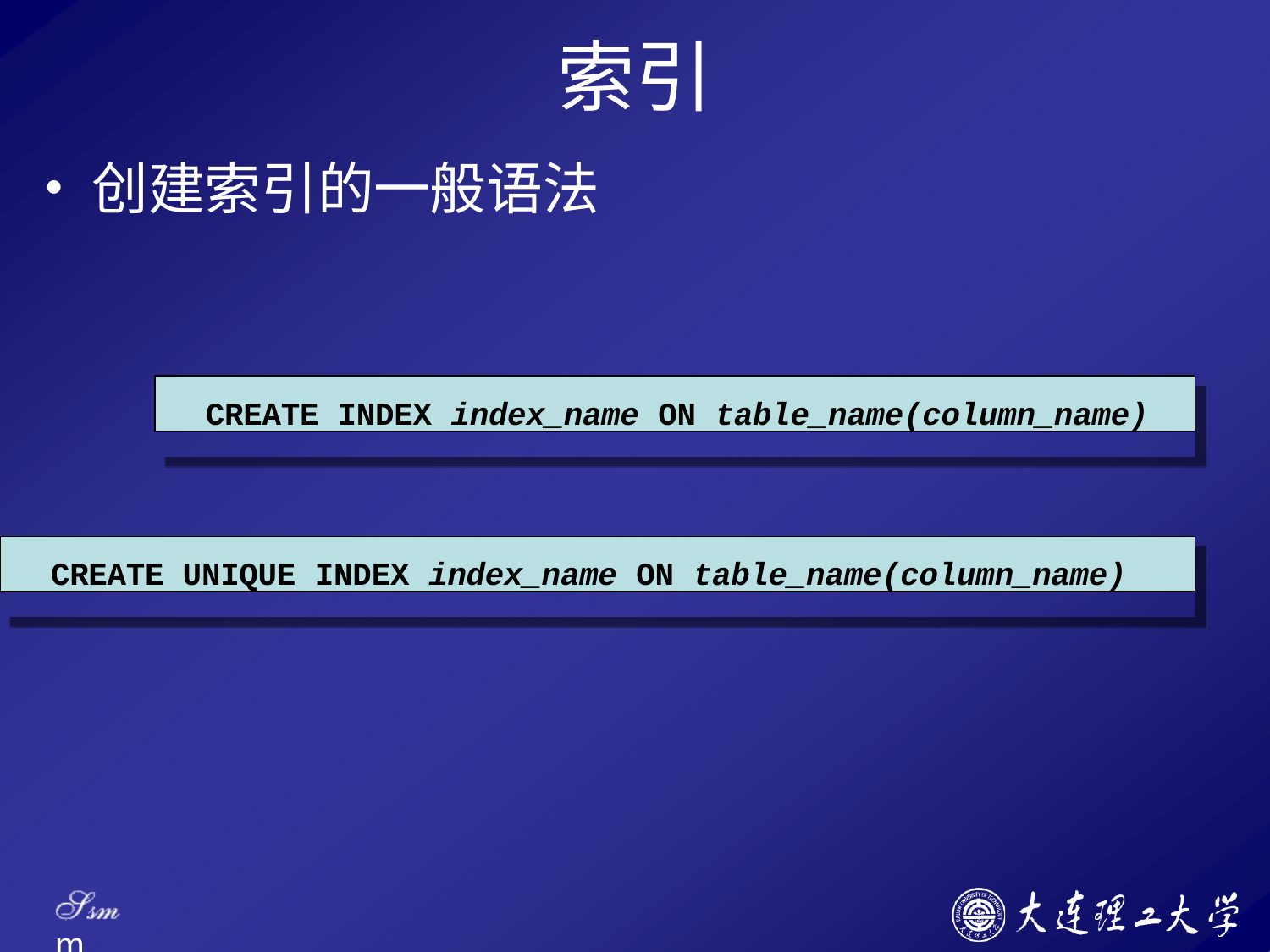

# 索引
创建索引的一般语法
CREATE INDEX index_name ON table_name(column_name)

CREATE UNIQUE INDEX index_name ON table_name(column_name)

Ssm